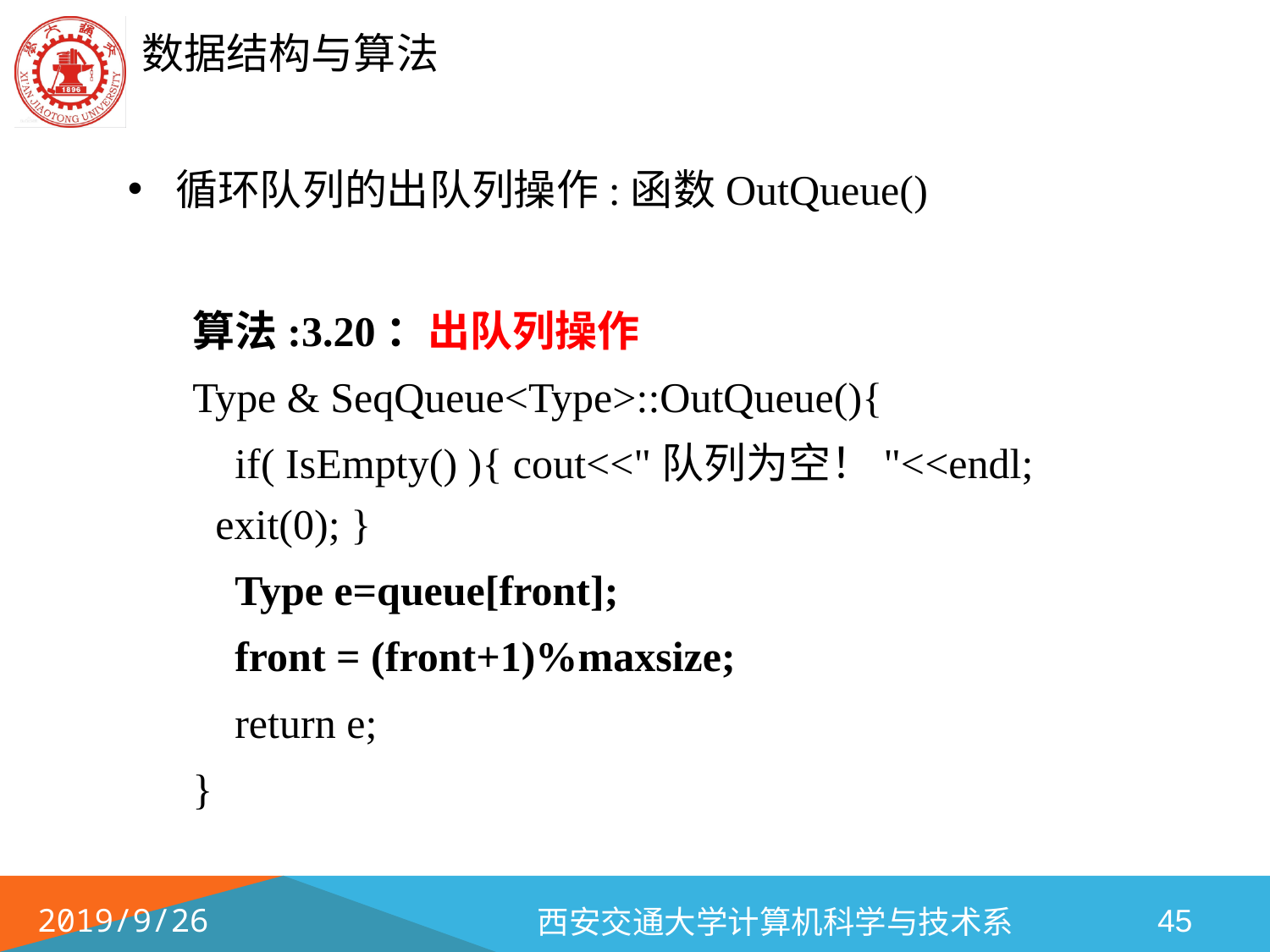

循环队列的出队列操作:函数OutQueue()

算法:3.20：出队列操作
Type & SeqQueue<Type>::OutQueue(){
    if( IsEmpty() ){ cout<<"队列为空！"<<endl; exit(0); }
    Type e=queue[front];
    front = (front+1)%maxsize;
    return e;
}